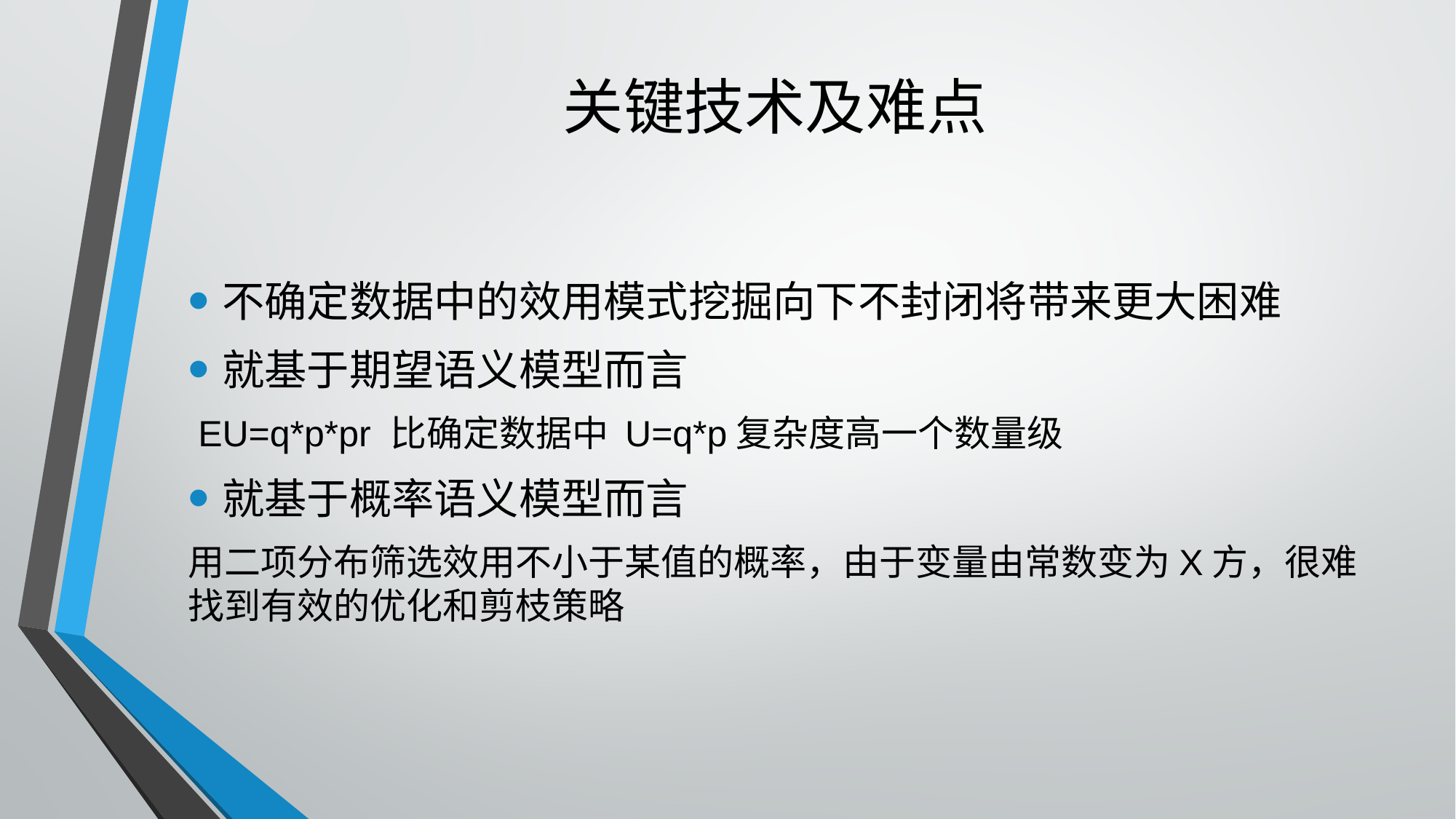

# 关键技术及难点
不确定数据中的效用模式挖掘向下不封闭将带来更大困难
就基于期望语义模型而言
 EU=q*p*pr 比确定数据中 U=q*p复杂度高一个数量级
就基于概率语义模型而言
用二项分布筛选效用不小于某值的概率，由于变量由常数变为X方，很难找到有效的优化和剪枝策略